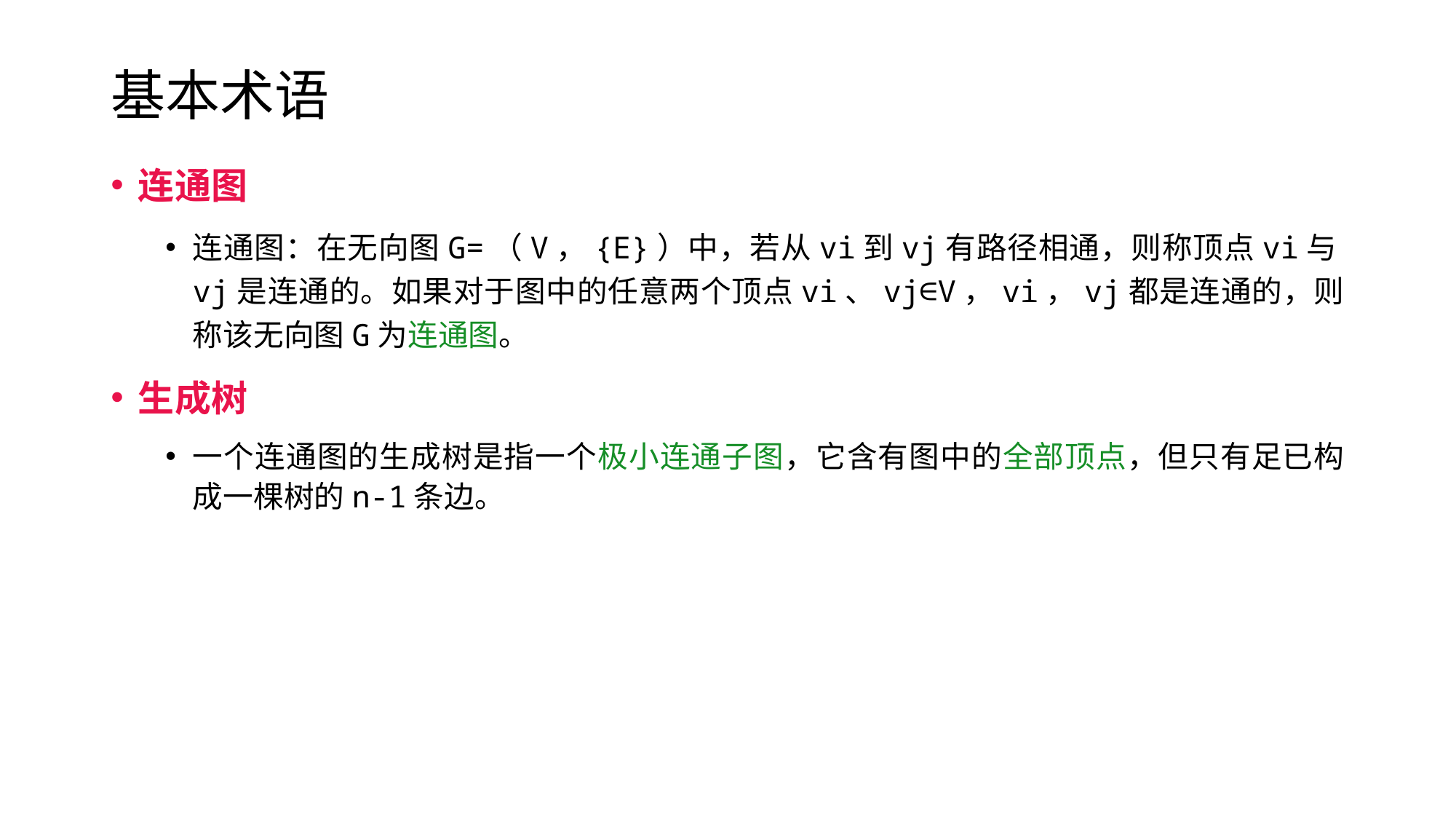

# 基本术语
连通图
连通图：在无向图G=（V，{E}）中，若从vi到vj有路径相通，则称顶点vi与vj是连通的。如果对于图中的任意两个顶点vi、vj∈V，vi，vj都是连通的，则称该无向图G为连通图。
生成树
一个连通图的生成树是指一个极小连通子图，它含有图中的全部顶点，但只有足已构成一棵树的n-1条边。